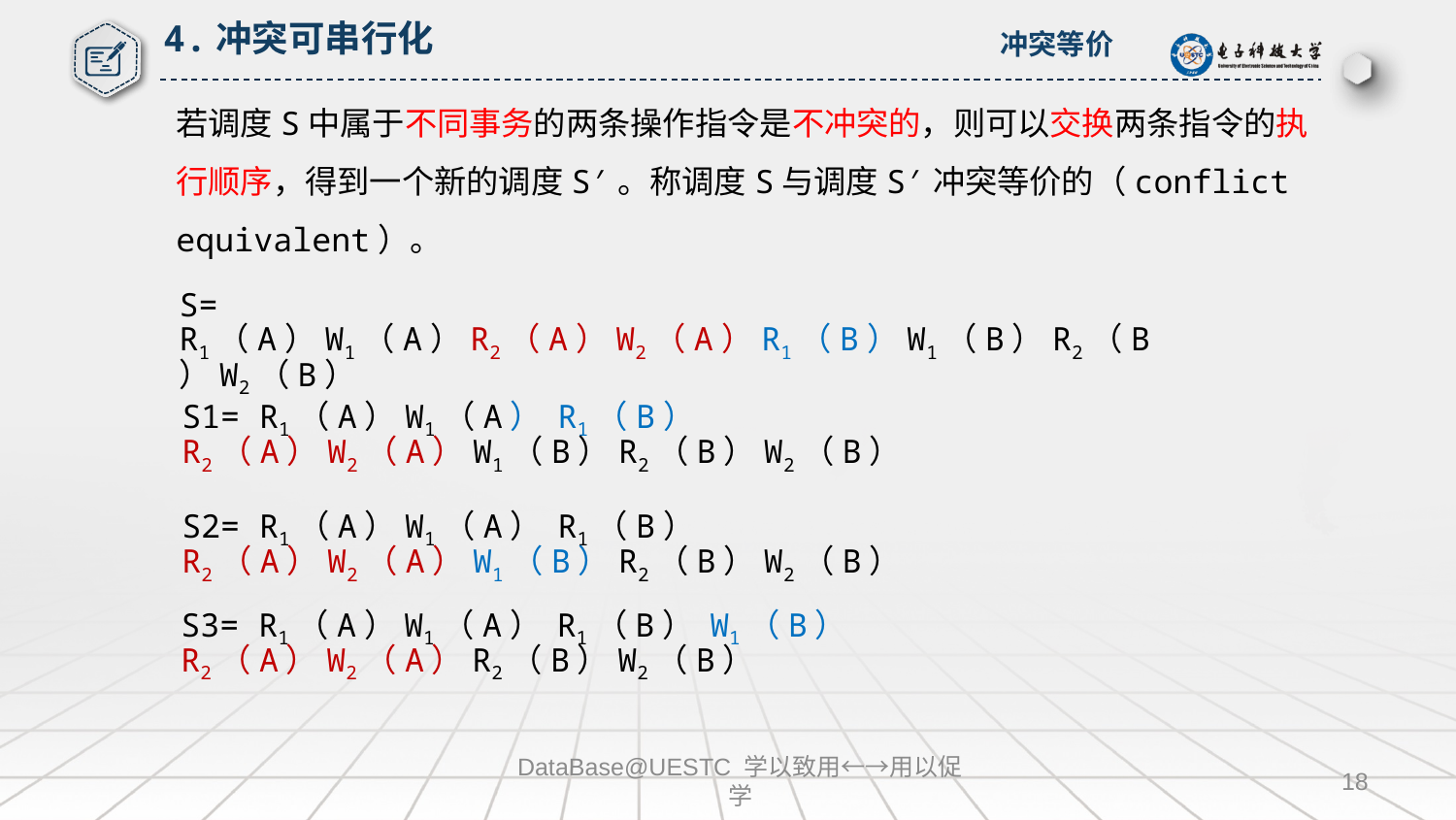

4.冲突可串行化
冲突等价

若调度S中属于不同事务的两条操作指令是不冲突的，则可以交换两条指令的执行顺序，得到一个新的调度S′。称调度S与调度S′冲突等价的（conflict equivalent）。
S= R1（A）W1（A）R2（A）W2（A）R1（B）W1（B）R2（B）W2（B）
S1= R1（A）W1（A） R1（B） R2（A）W2（A）W1（B）R2（B）W2（B）
S2= R1（A）W1（A） R1（B） R2（A）W2（A）W1（B）R2（B）W2（B）
S3= R1（A）W1（A） R1（B） W1（B） R2（A）W2（A）R2（B）W2（B）
DataBase@UESTC 学以致用←→用以促学
18